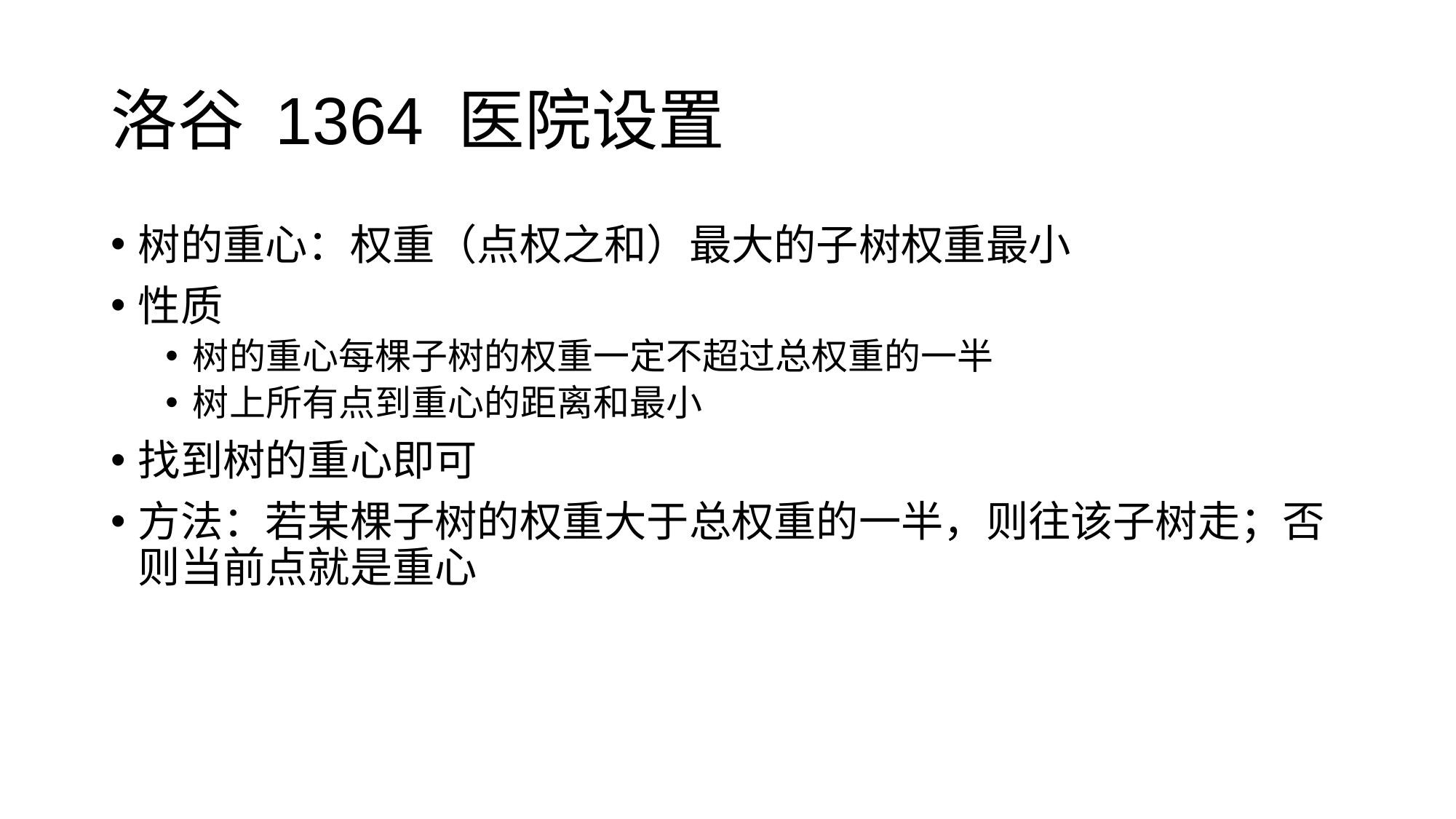

# 洛谷 1364 医院设置
树的重心：权重（点权之和）最大的子树权重最小
性质
树的重心每棵子树的权重一定不超过总权重的一半
树上所有点到重心的距离和最小
找到树的重心即可
方法：若某棵子树的权重大于总权重的一半，则往该子树走；否则当前点就是重心